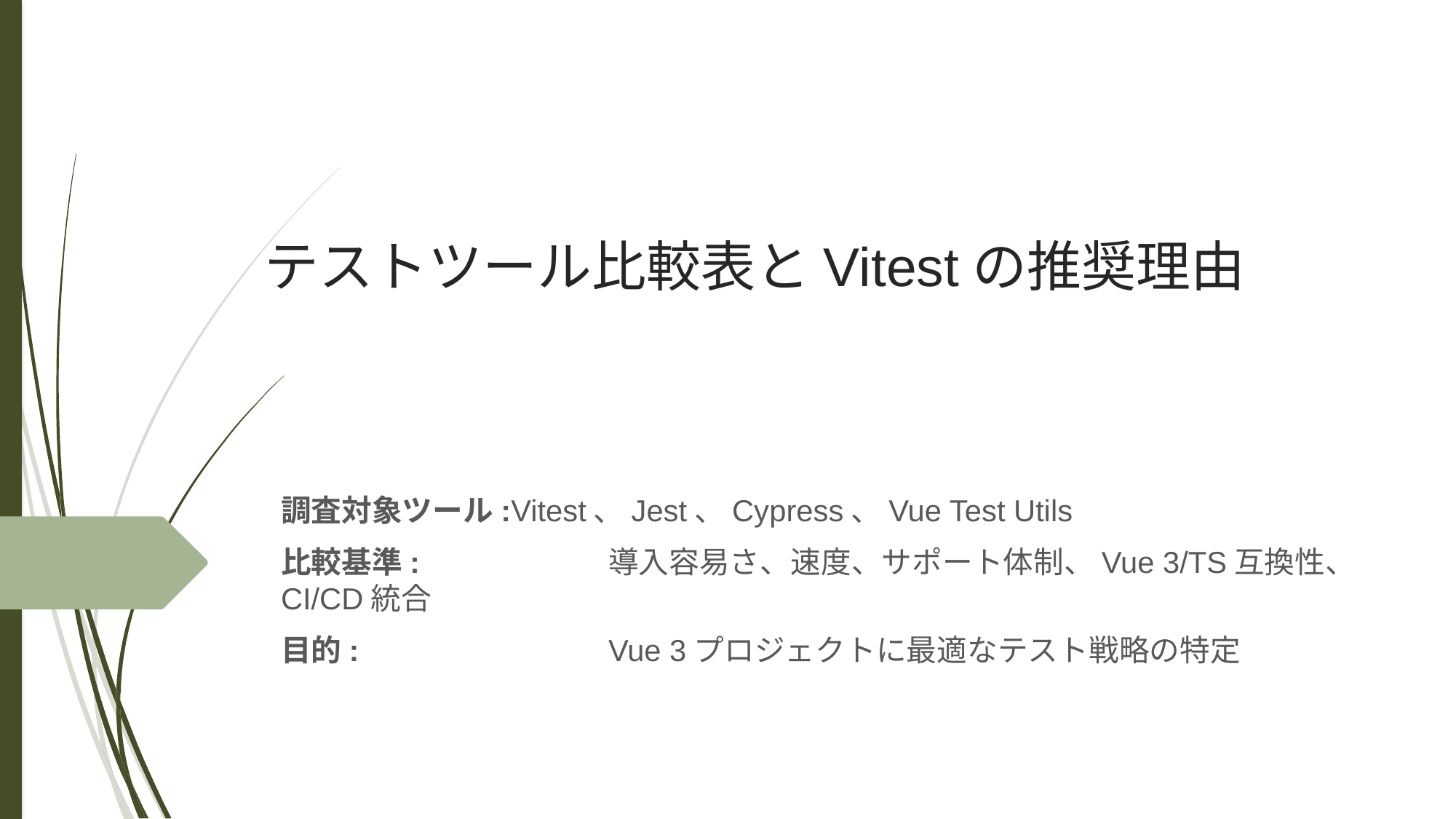

# テストツール比較表とVitestの推奨理由
調査対象ツール:Vitest、Jest、Cypress、Vue Test Utils
比較基準: 		導入容易さ、速度、サポート体制、Vue 3/TS互換性、CI/CD統合
目的: 			Vue 3プロジェクトに最適なテスト戦略の特定